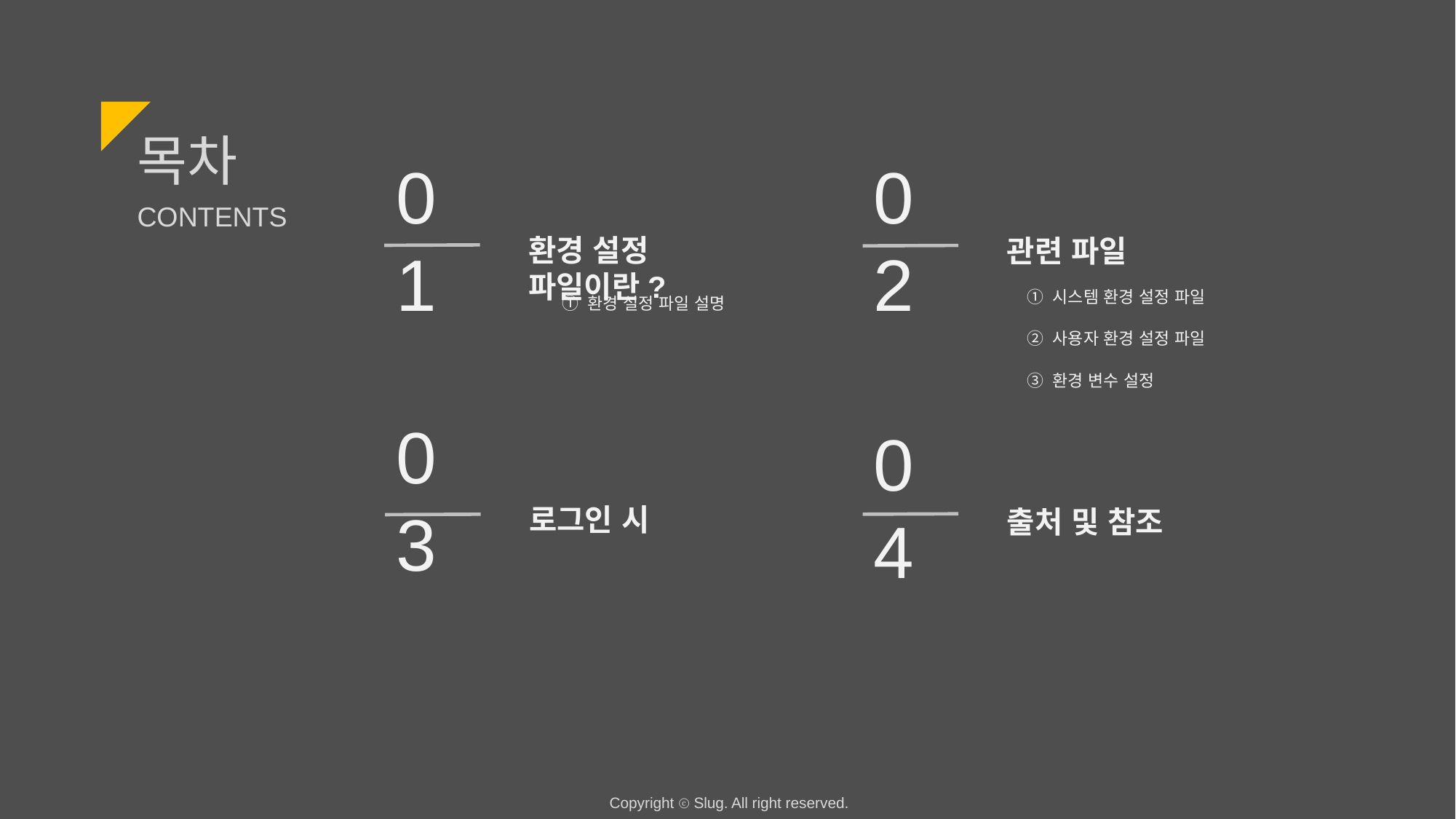

목차
02
01
CONTENTS
환경 설정 파일이란?
관련 파일
① 시스템 환경 설정 파일
① 환경 설정 파일 설명
② 사용자 환경 설정 파일
③ 환경 변수 설정
03
04
로그인 시
출처 및 참조
Copyright ⓒ Slug. All right reserved.